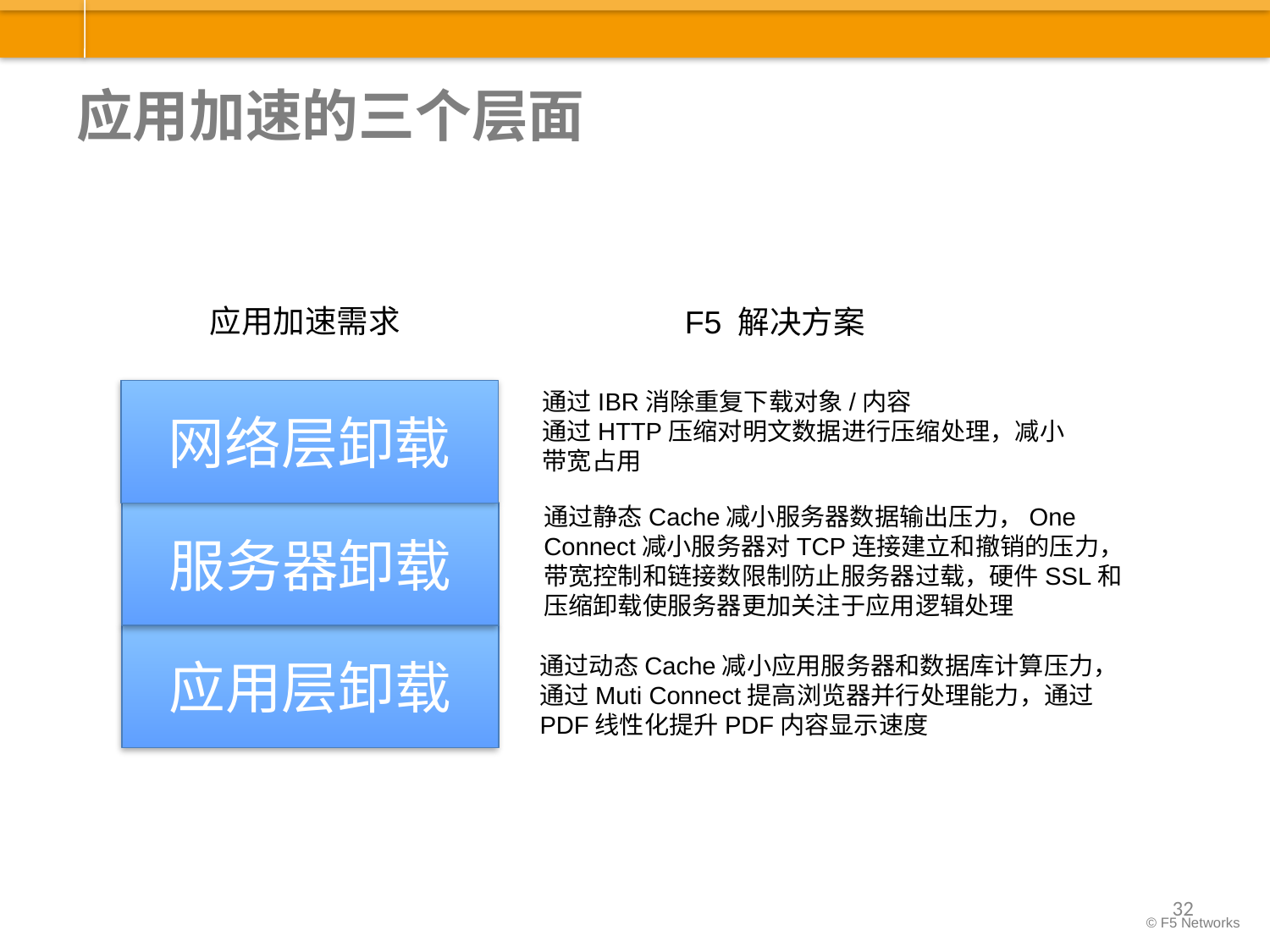

# 应用加速的三个层面
应用加速需求
F5 解决方案
通过IBR消除重复下载对象/内容
通过HTTP压缩对明文数据进行压缩处理，减小带宽占用
网络层卸载
通过静态Cache减小服务器数据输出压力，One Connect减小服务器对TCP连接建立和撤销的压力，带宽控制和链接数限制防止服务器过载，硬件SSL和压缩卸载使服务器更加关注于应用逻辑处理
服务器卸载
应用层卸载
通过动态Cache减小应用服务器和数据库计算压力，通过Muti Connect提高浏览器并行处理能力，通过PDF线性化提升PDF内容显示速度
32